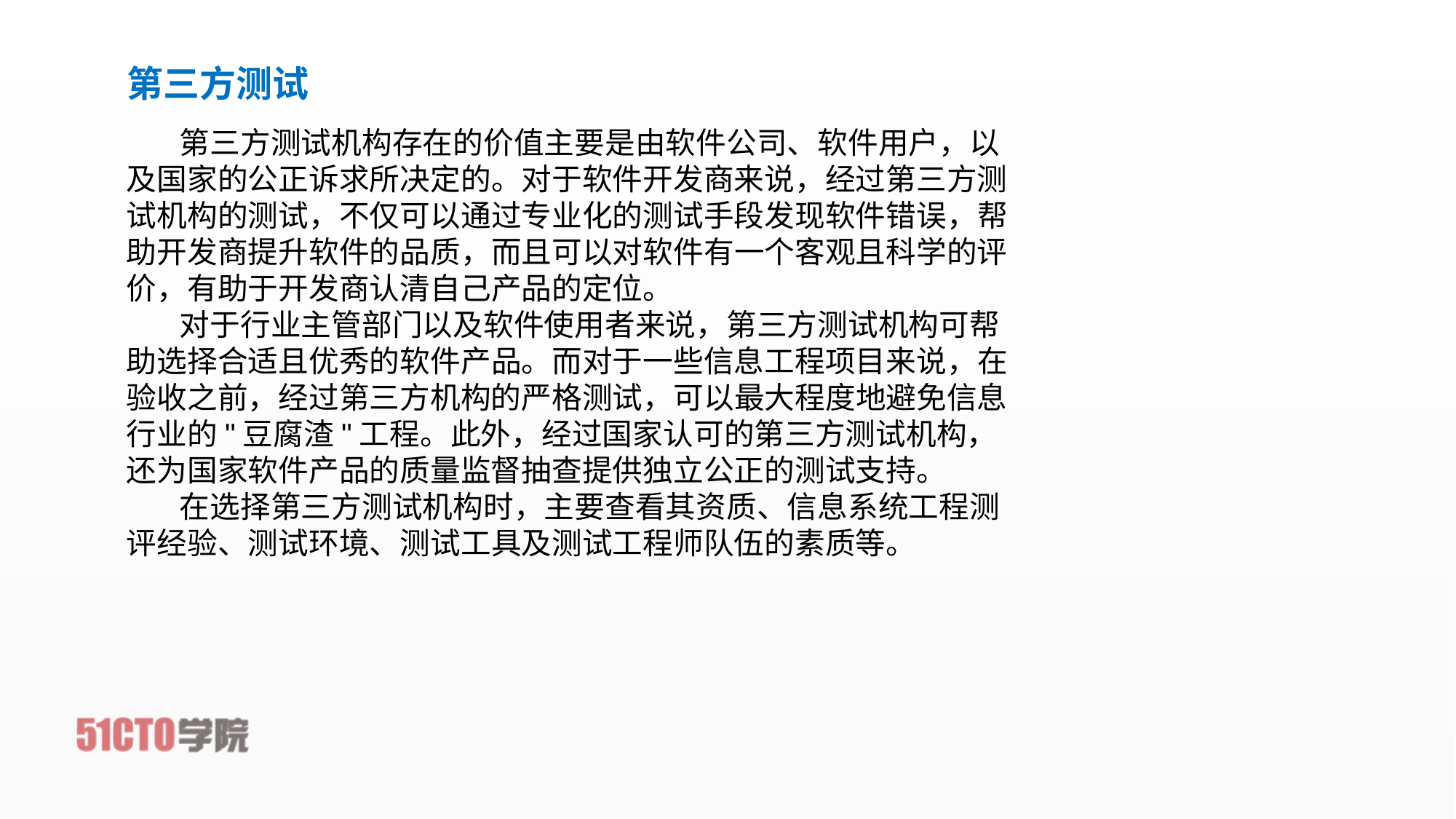

# 第三方测试
第三方测试机构存在的价值主要是由软件公司、软件用户，以及国家的公正诉求所决定的。对于软件开发商来说，经过第三方测试机构的测试，不仅可以通过专业化的测试手段发现软件错误，帮助开发商提升软件的品质，而且可以对软件有一个客观且科学的评价，有助于开发商认清自己产品的定位。
对于行业主管部门以及软件使用者来说，第三方测试机构可帮助选择合适且优秀的软件产品。而对于一些信息工程项目来说，在验收之前，经过第三方机构的严格测试，可以最大程度地避免信息行业的"豆腐渣"工程。此外，经过国家认可的第三方测试机构，还为国家软件产品的质量监督抽查提供独立公正的测试支持。
在选择第三方测试机构时，主要查看其资质、信息系统工程测评经验、测试环境、测试工具及测试工程师队伍的素质等。